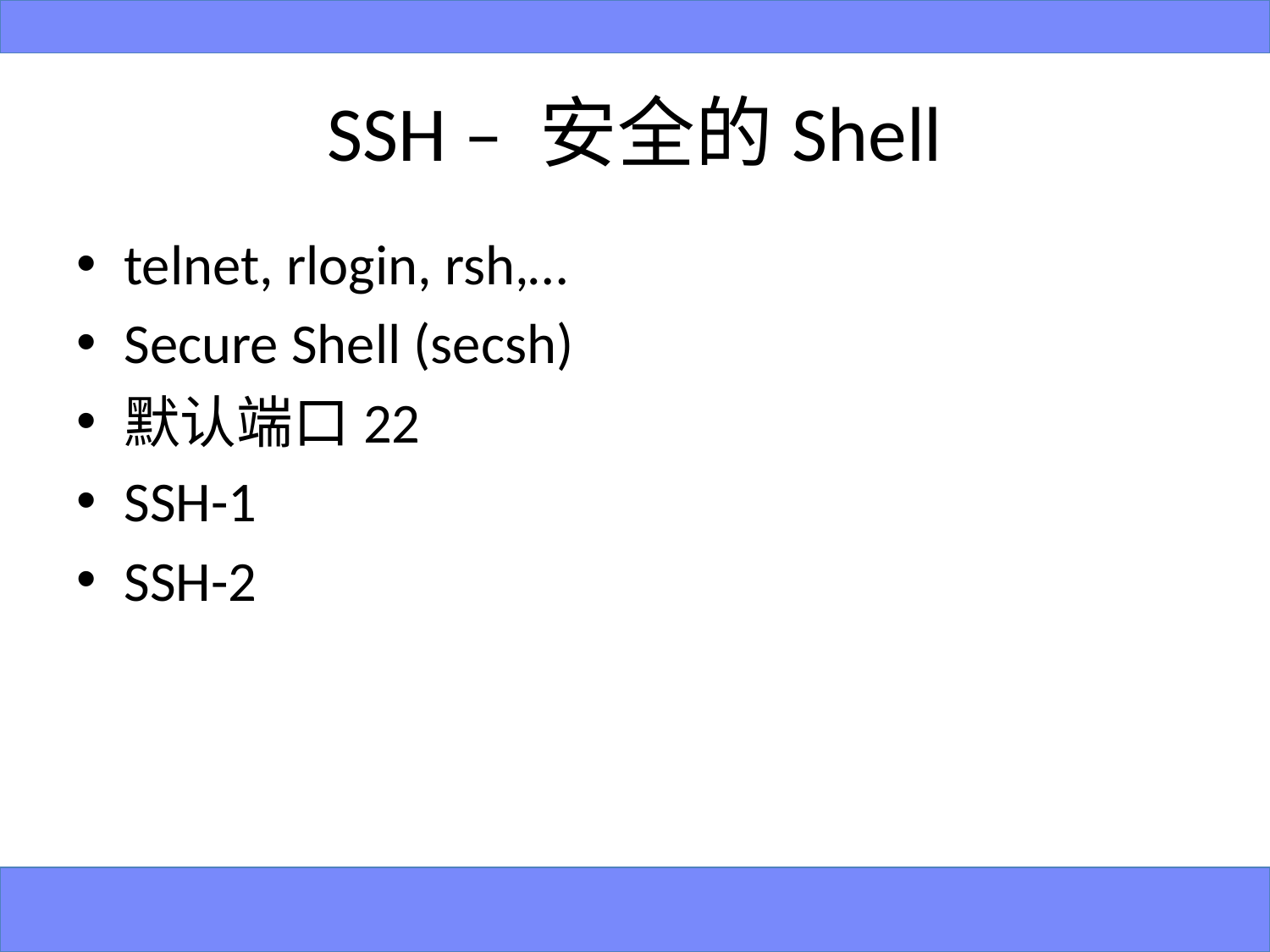

# SSH – 安全的Shell
telnet, rlogin, rsh,…
Secure Shell (secsh)
默认端口22
SSH-1
SSH-2